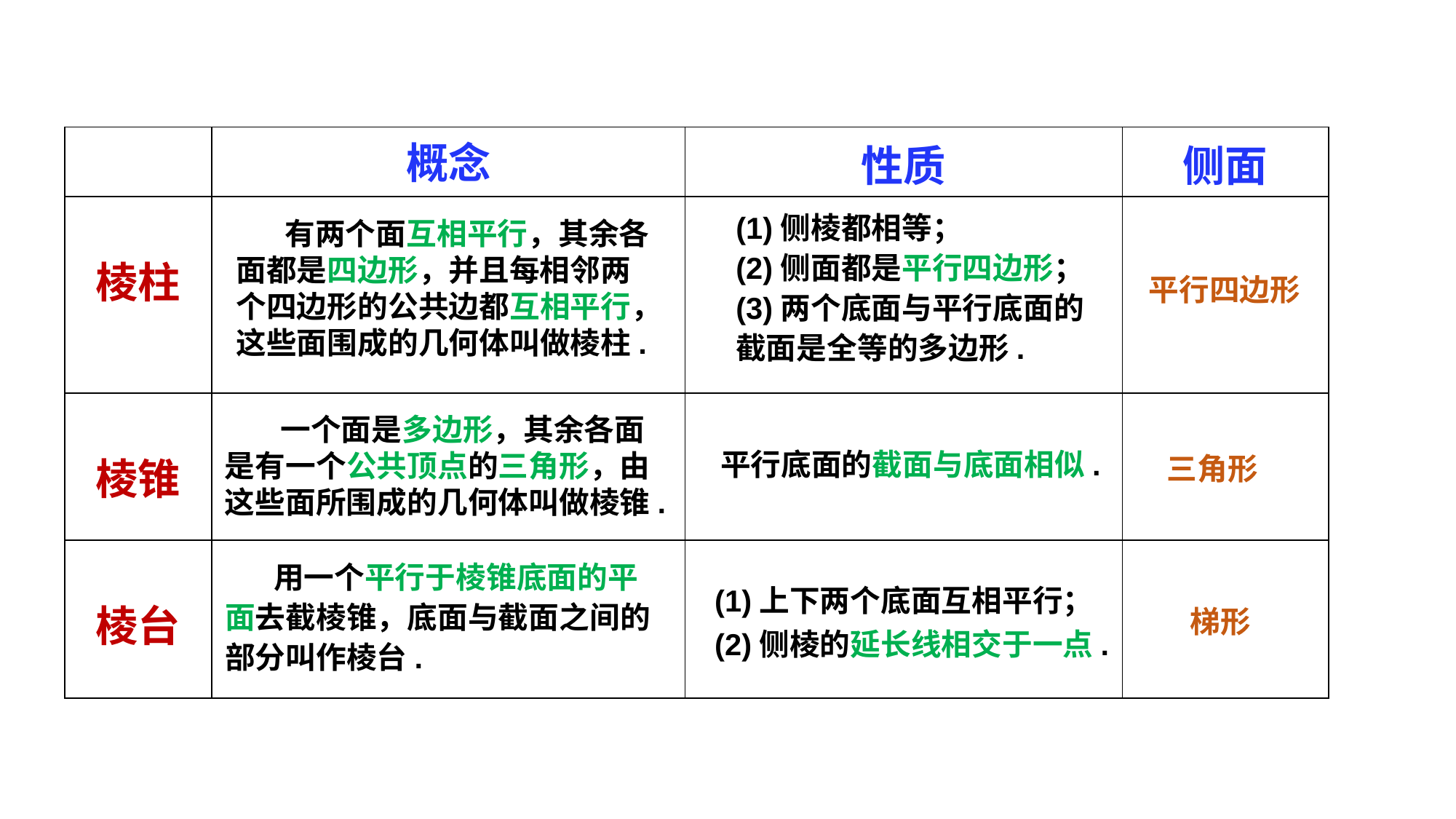

课堂小结
|  | 概念 | 性质 | 侧面 |
| --- | --- | --- | --- |
| 棱柱 |  |  |  |
| 棱锥 |  |  |  |
| 棱台 |  |  |  |
(1)侧棱都相等；
(2)侧面都是平行四边形；
(3)两个底面与平行底面的截面是全等的多边形.
      有两个面互相平行，其余各面都是四边形，并且每相邻两个四边形的公共边都互相平行，这些面围成的几何体叫做棱柱.
平行四边形
       一个面是多边形，其余各面是有一个公共顶点的三角形，由这些面所围成的几何体叫做棱锥.
平行底面的截面与底面相似.
三角形
      用一个平行于棱锥底面的平面去截棱锥，底面与截面之间的部分叫作棱台.
(1)上下两个底面互相平行；
(2)侧棱的延长线相交于一点.
梯形